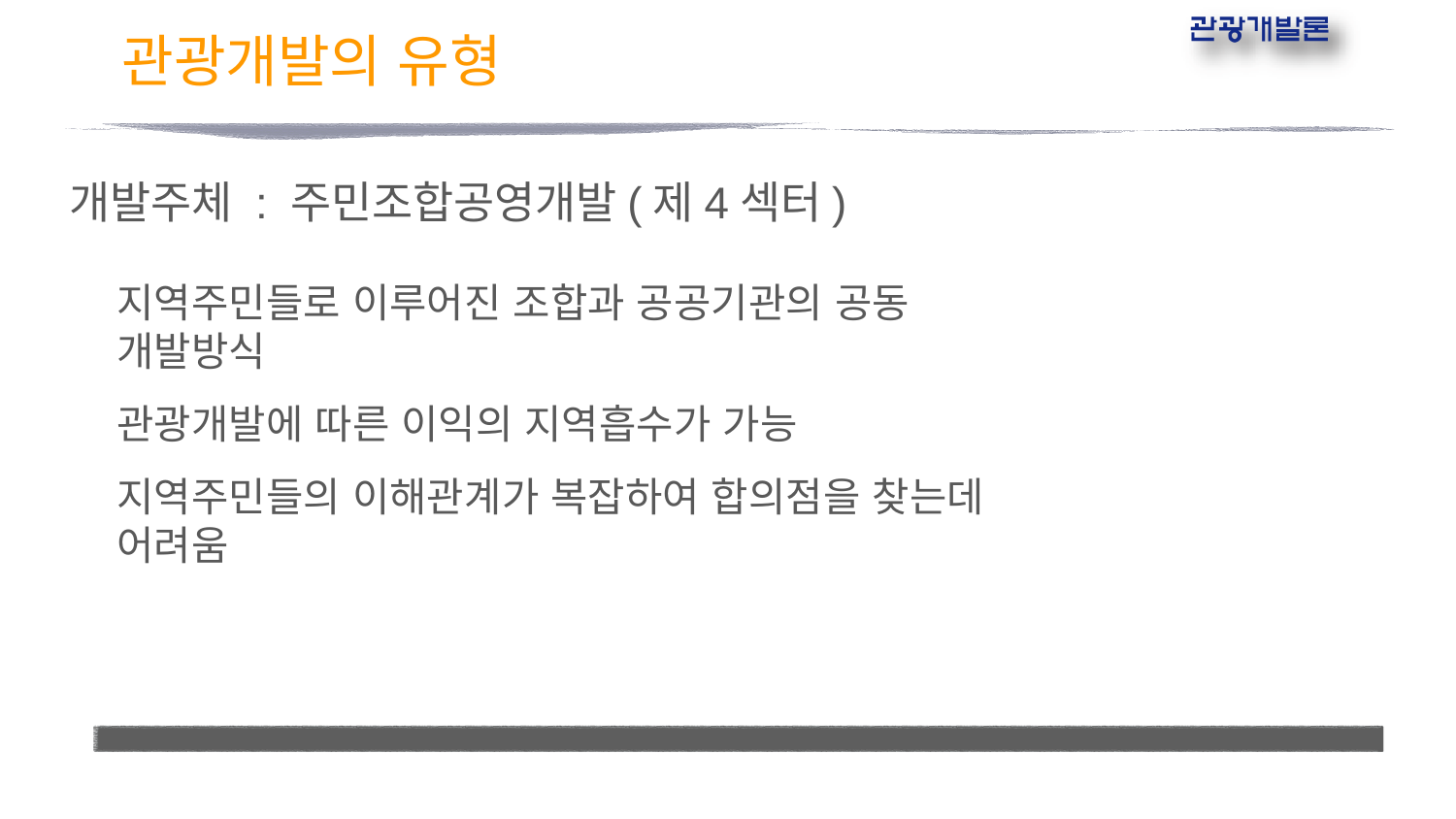

# 관광개발의 유형
개발주체 : 주민조합공영개발(제4섹터)
지역주민들로 이루어진 조합과 공공기관의 공동 개발방식
관광개발에 따른 이익의 지역흡수가 가능
지역주민들의 이해관계가 복잡하여 합의점을 찾는데 어려움